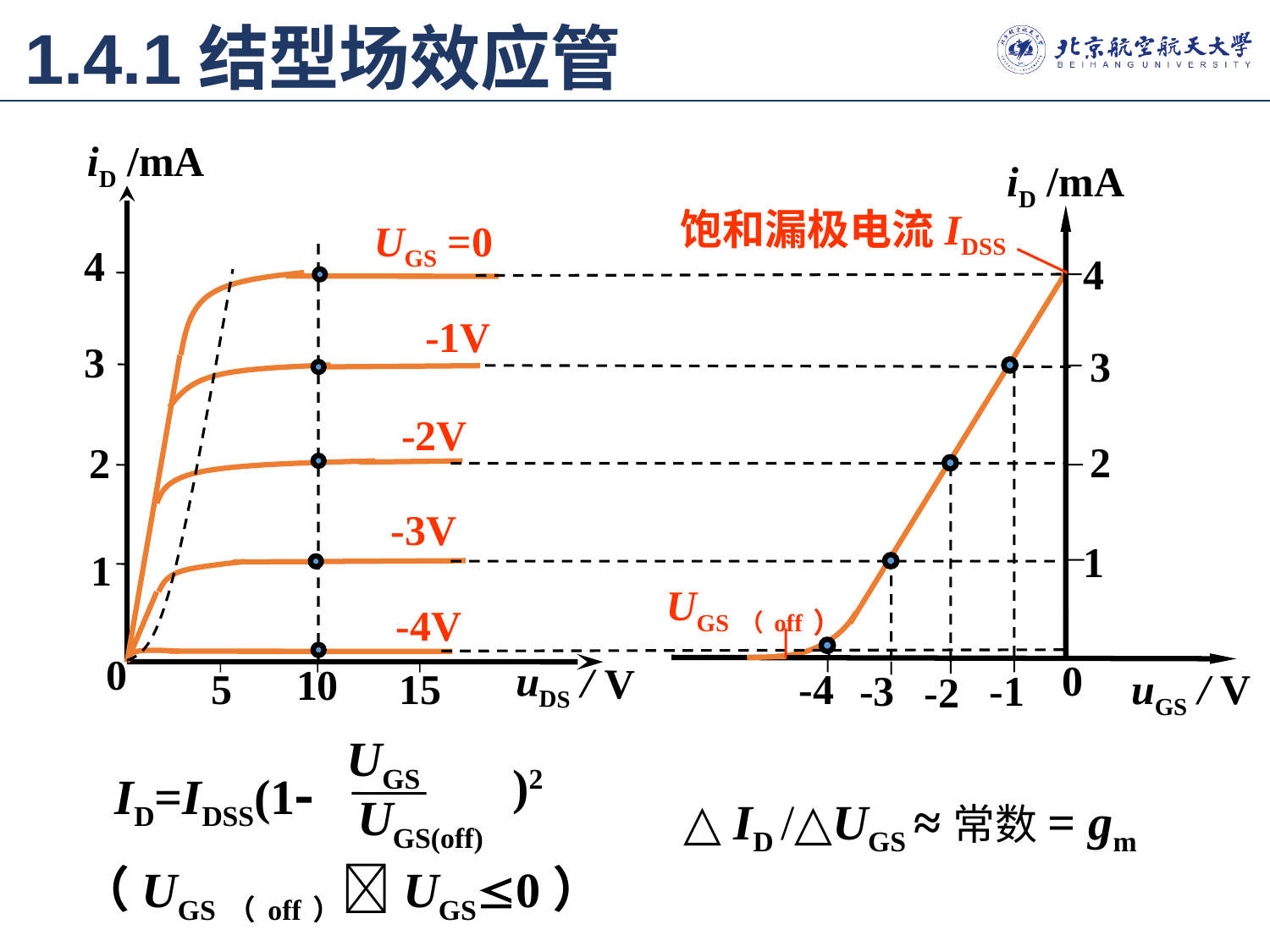

1.4.1结型场效应管
iD /mA
iD /mA

UGS =0
4
4

-1V
3
3

-2V
2
2

-3V
1
1

-4V

0

0

10
 uDS / V
5
15

-4
uGS / V

-3
-1

-2

饱和漏极电流IDSS

UGS（off）

UGS
)2
ID=IDSS(1−
UGS(off)

△ ID /△UGS ≈常数= gm
（UGS（off）≤UGS≤0）
14